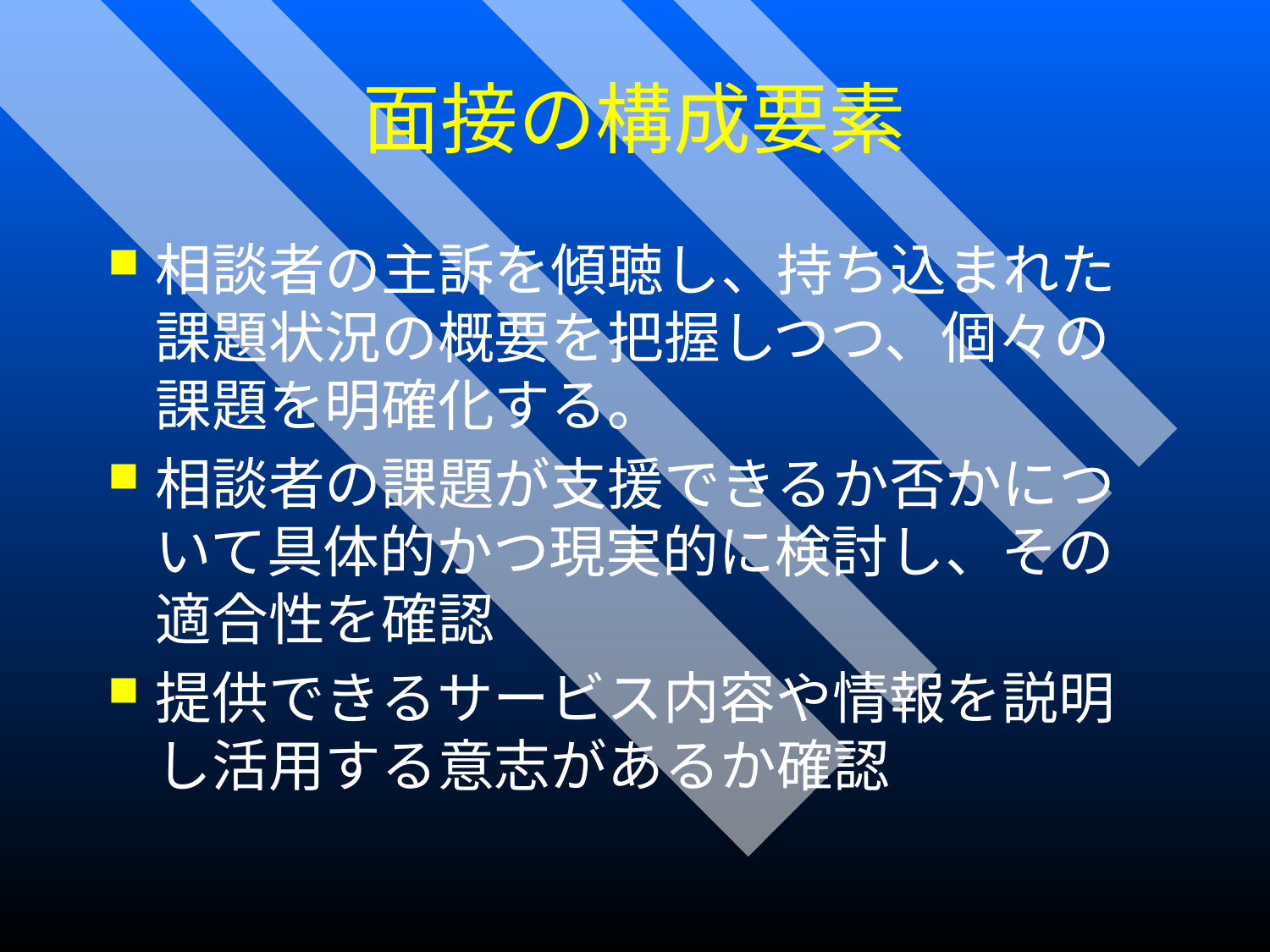

面接の構成要素
相談者の主訴を傾聴し、持ち込まれた課題状況の概要を把握しつつ、個々の課題を明確化する。
相談者の課題が支援できるか否かについて具体的かつ現実的に検討し、その適合性を確認
提供できるサービス内容や情報を説明し活用する意志があるか確認